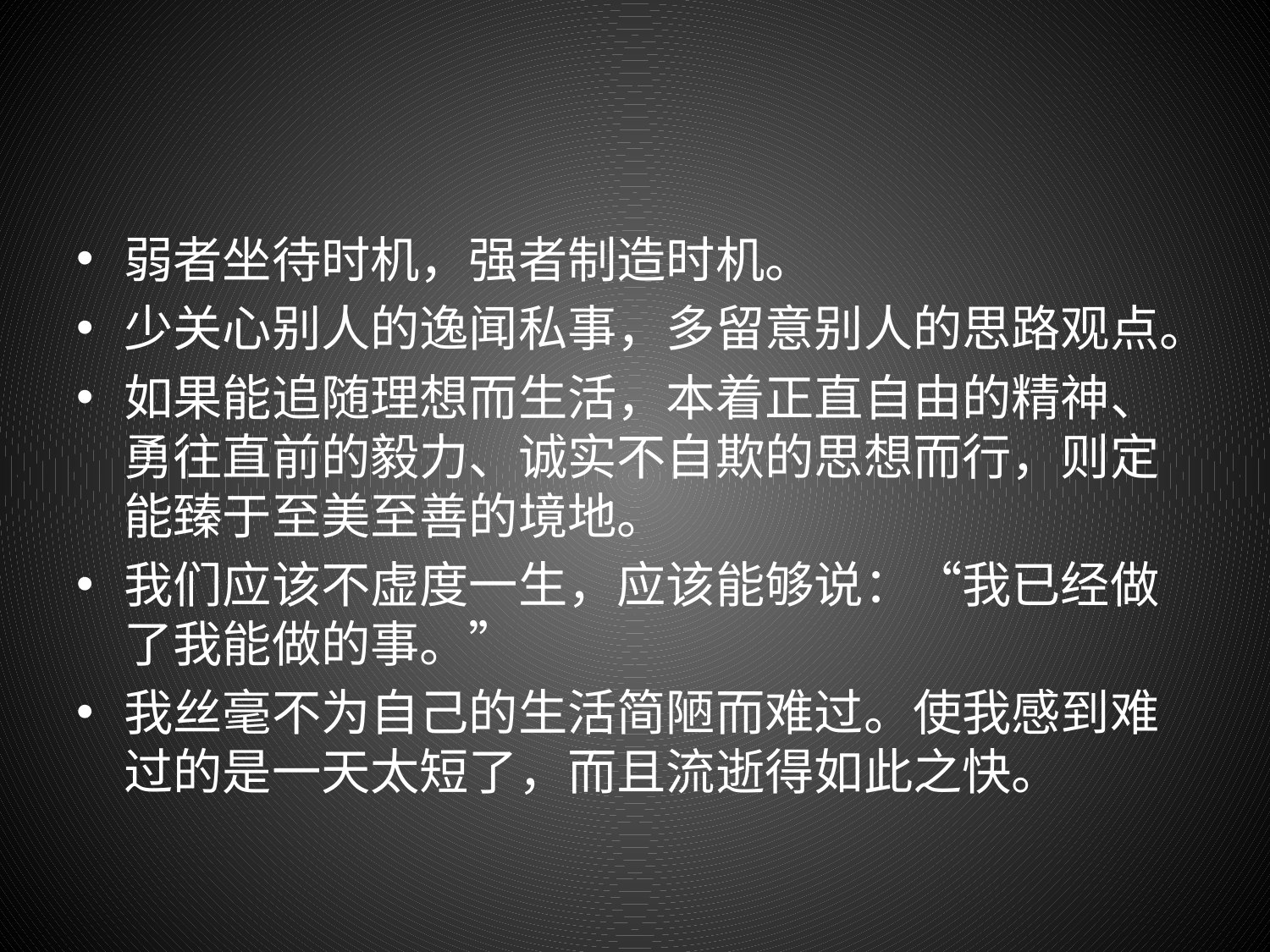

#
弱者坐待时机，强者制造时机。
少关心别人的逸闻私事，多留意别人的思路观点。
如果能追随理想而生活，本着正直自由的精神、勇往直前的毅力、诚实不自欺的思想而行，则定能臻于至美至善的境地。
我们应该不虚度一生，应该能够说：“我已经做了我能做的事。”
我丝毫不为自己的生活简陋而难过。使我感到难过的是一天太短了，而且流逝得如此之快。